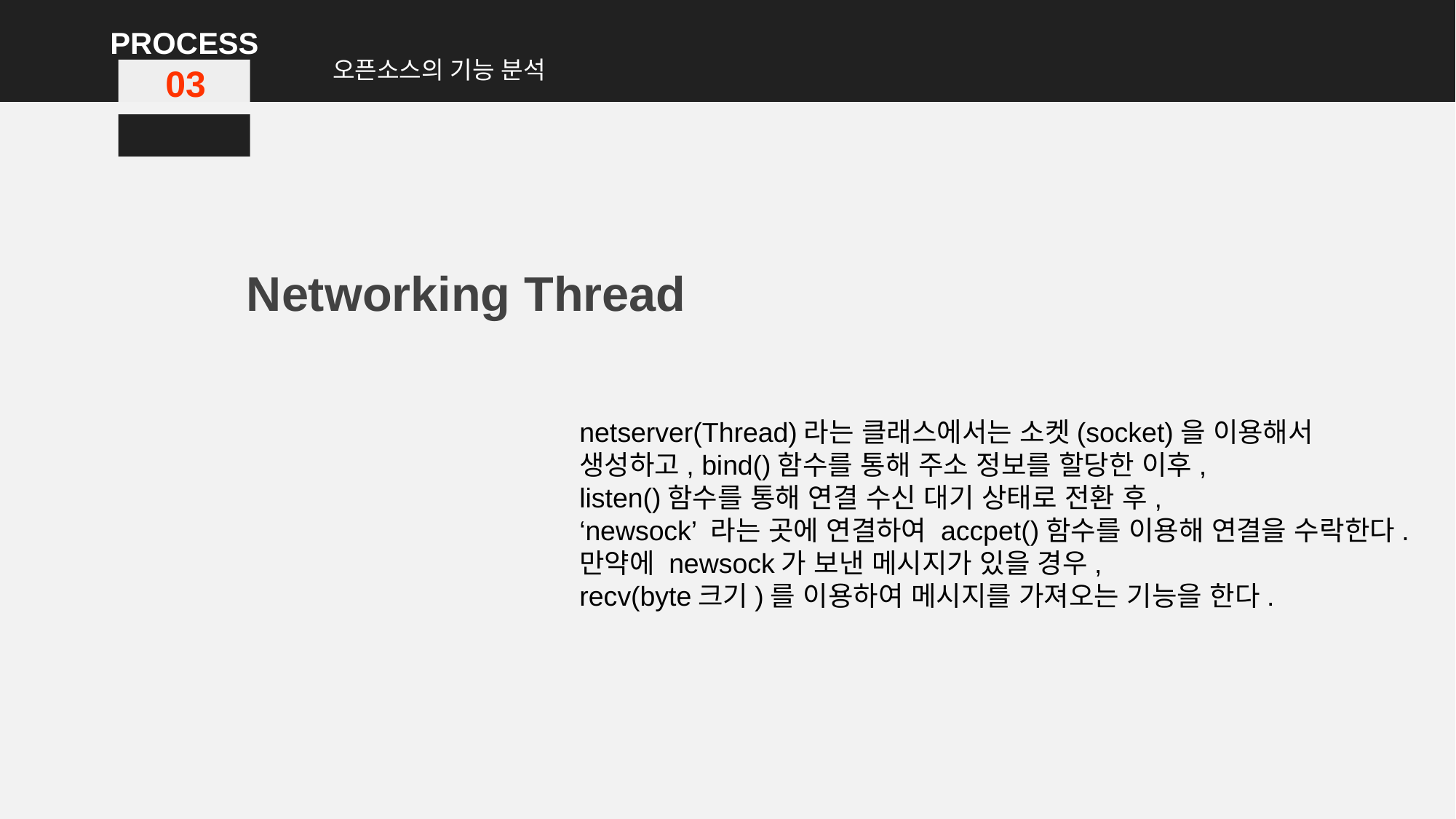

PROCESS
오픈소스의 기능 분석
03

Networking Thread
netserver(Thread)라는 클래스에서는 소켓(socket)을 이용해서
생성하고, bind()함수를 통해 주소 정보를 할당한 이후,
listen()함수를 통해 연결 수신 대기 상태로 전환 후,
‘newsock’ 라는 곳에 연결하여 accpet()함수를 이용해 연결을 수락한다.
만약에 newsock가 보낸 메시지가 있을 경우,
recv(byte크기)를 이용하여 메시지를 가져오는 기능을 한다.